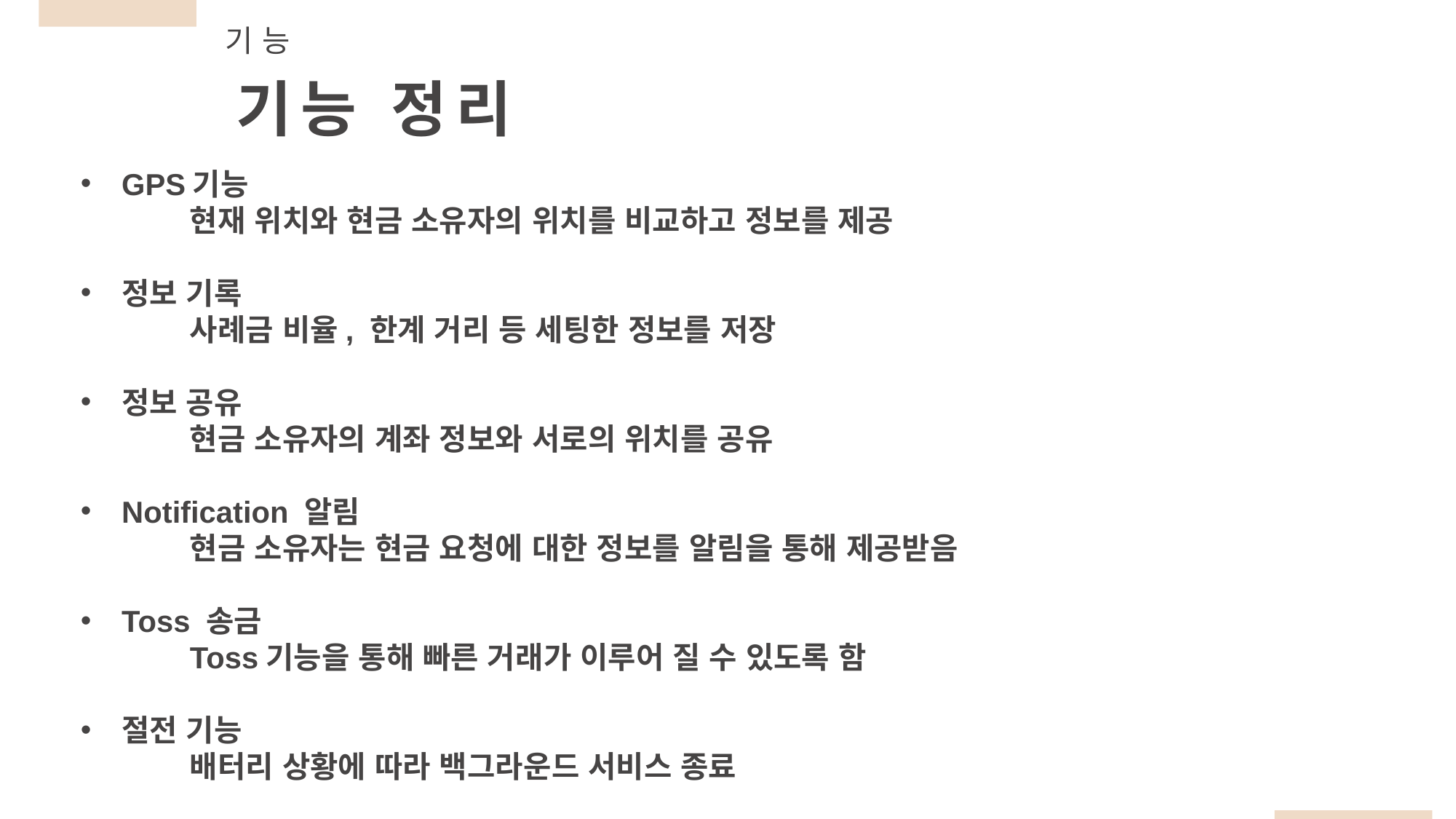

기능
기능 정리

GPS기능
	현재 위치와 현금 소유자의 위치를 비교하고 정보를 제공

정보 기록
	사례금 비율, 한계 거리 등 세팅한 정보를 저장

정보 공유
	현금 소유자의 계좌 정보와 서로의 위치를 공유

Notification 알림
	현금 소유자는 현금 요청에 대한 정보를 알림을 통해 제공받음

Toss 송금
	Toss기능을 통해 빠른 거래가 이루어 질 수 있도록 함

절전 기능
	배터리 상황에 따라 백그라운드 서비스 종료